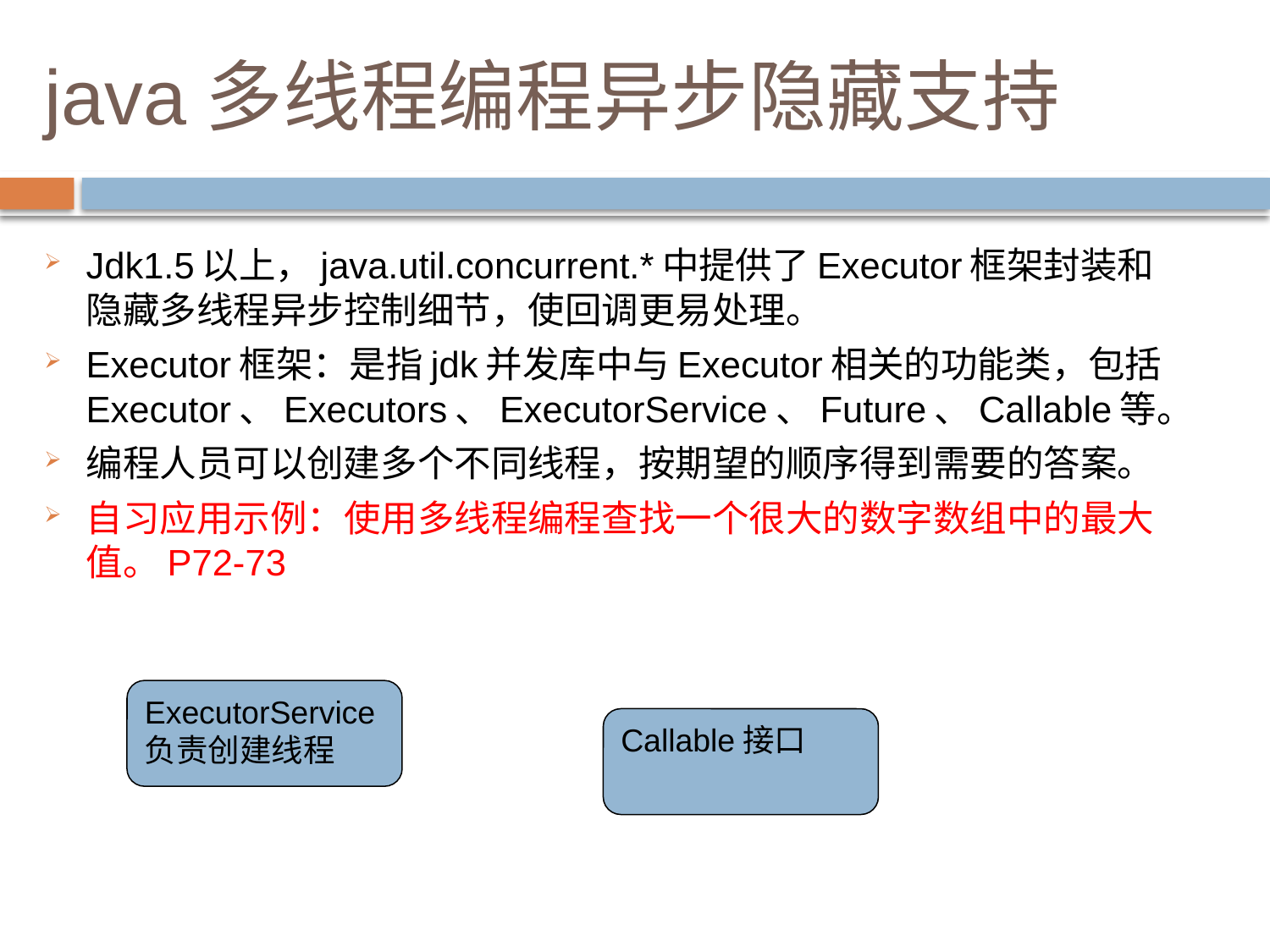

# java多线程编程异步隐藏支持
Jdk1.5以上，java.util.concurrent.*中提供了Executor框架封装和隐藏多线程异步控制细节，使回调更易处理。
Executor框架：是指jdk并发库中与Executor相关的功能类，包括Executor、Executors、ExecutorService、Future、Callable等。
编程人员可以创建多个不同线程，按期望的顺序得到需要的答案。
自习应用示例：使用多线程编程查找一个很大的数字数组中的最大值。P72-73
ExecutorService
负责创建线程
Callable接口